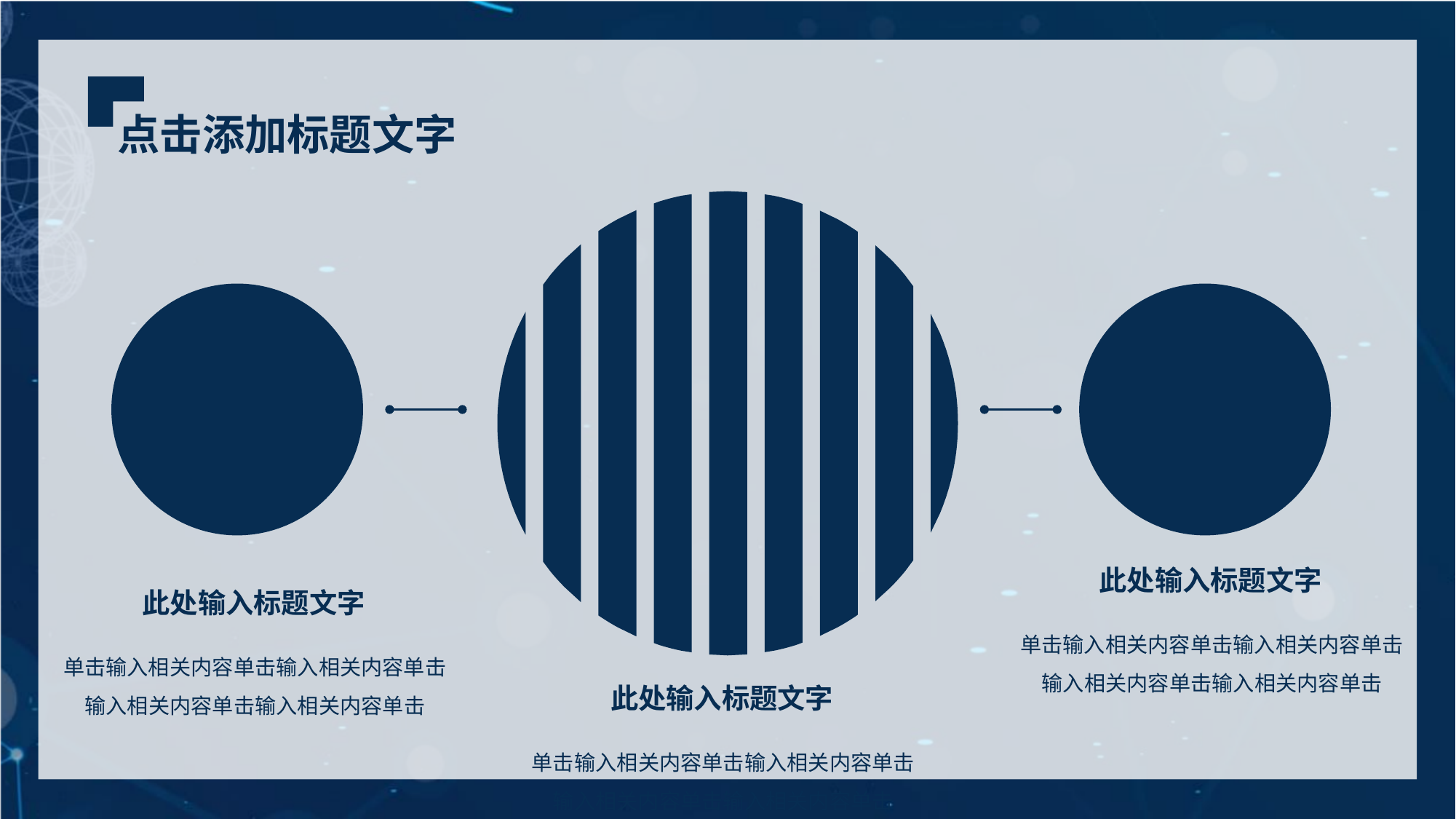

点击添加标题文字

此处输入标题文字
此处输入标题文字
单击输入相关内容单击输入相关内容单击输入相关内容单击输入相关内容单击
单击输入相关内容单击输入相关内容单击输入相关内容单击输入相关内容单击
此处输入标题文字
单击输入相关内容单击输入相关内容单击输入相关内容单击输入相关内容单击